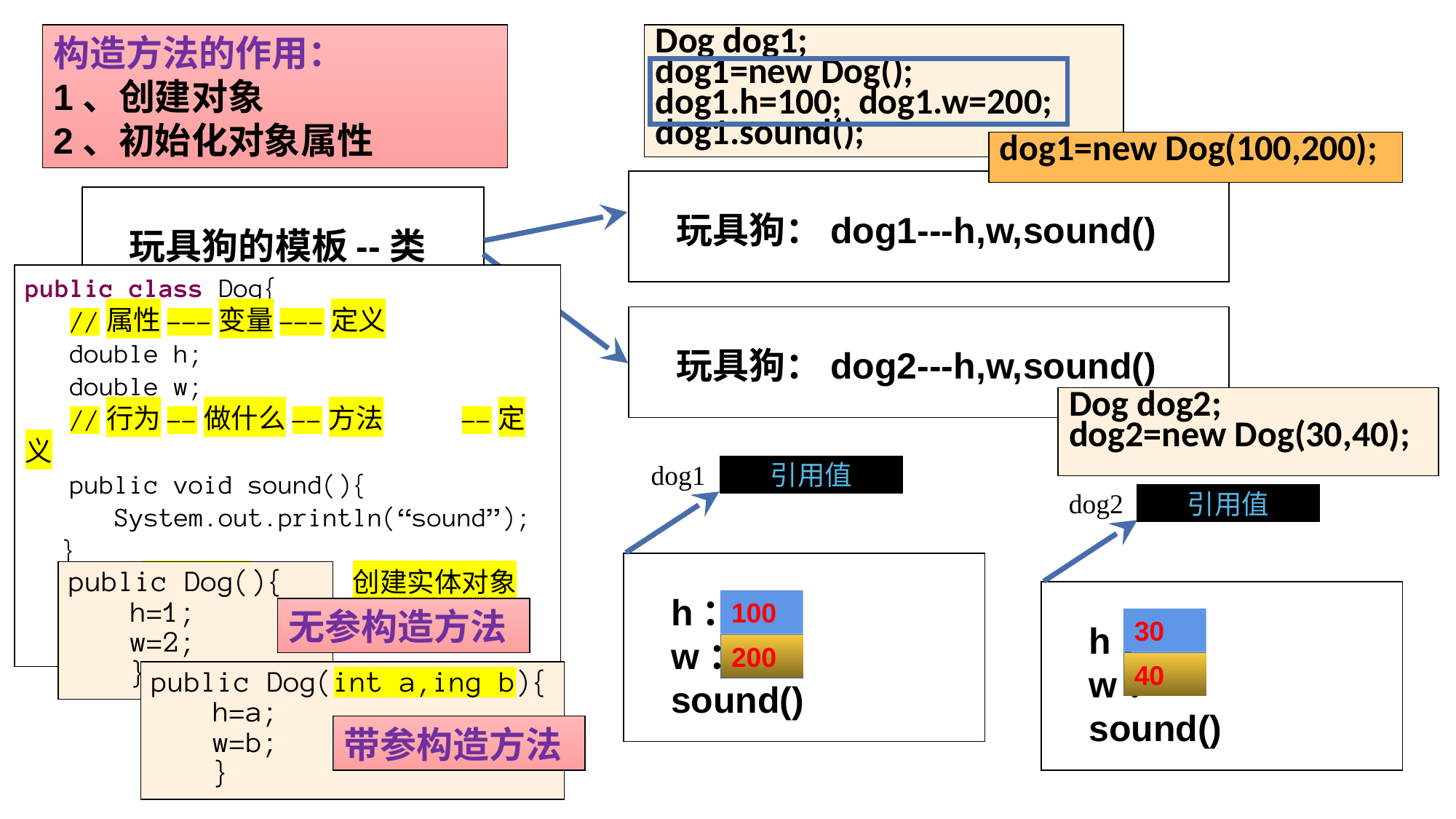

构造方法的作用：
1、创建对象
2、初始化对象属性
Dog dog1;
dog1=new Dog();
dog1.h=100;  dog1.w=200;
dog1.sound();

dog1=new Dog(100,200);

玩具狗：dog1---h,w,sound()

玩具狗的模板--类
public class Dog{
   //属性---变量---定义
   double h;
   double w;
   //行为--做什么--方法	--定义
   public void sound(){
      System.out.println(“sound”);
}
   //构造方法--	创建实体对象
public Dog(){  }
}

玩具狗：dog2---h,w,sound()
Dog dog2;
dog2=new Dog(30,40);
dog1
引用值
dog2
无值
引用值

h：
w：
sound()
public Dog(){
h=1;
w=2;
}

h：
w：
sound()
100
1
无参构造方法
30
2
200
40
public Dog(int a,ing b){
h=a;
w=b;
}

带参构造方法